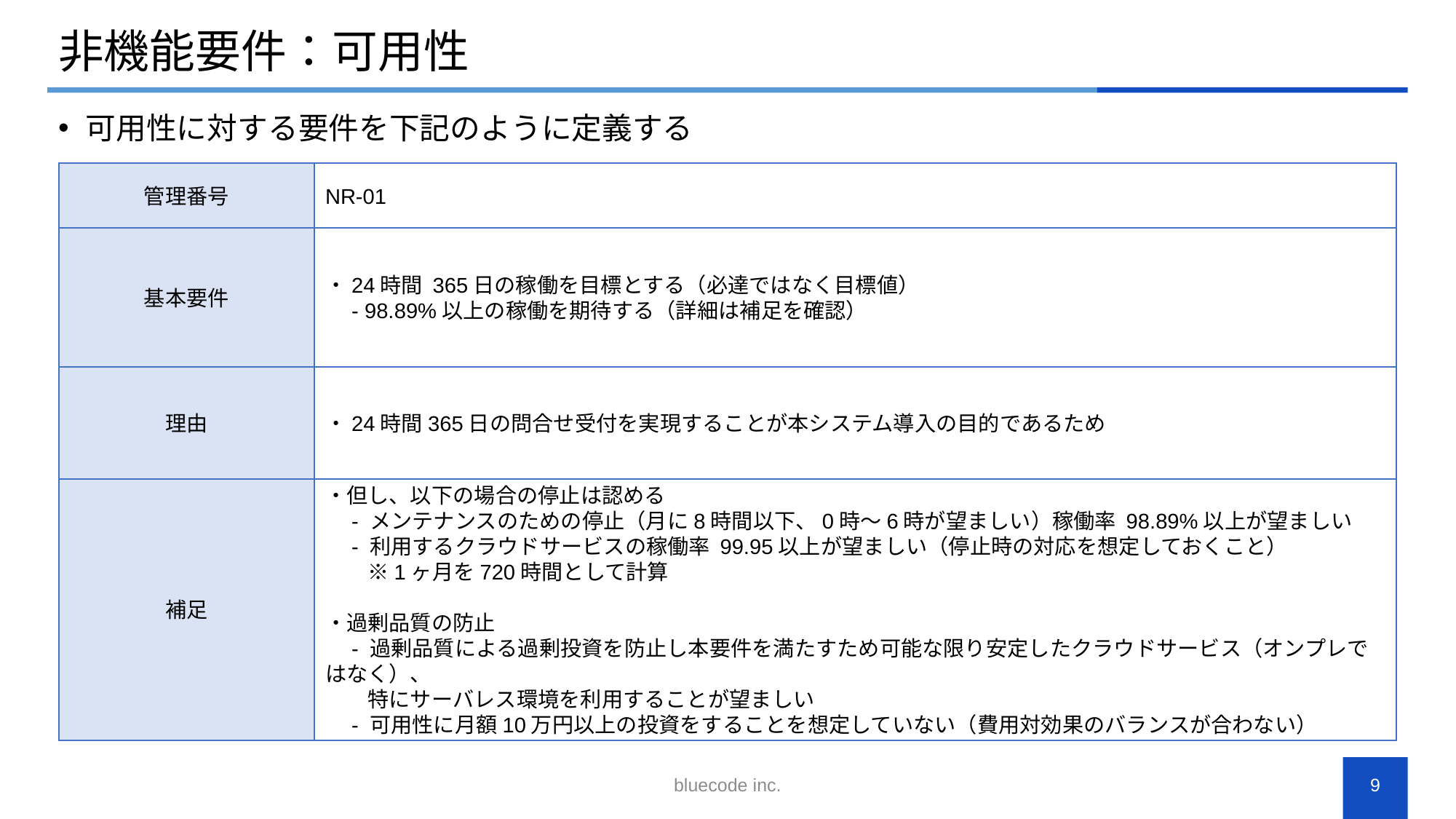

# 非機能要件：可用性
可用性に対する要件を下記のように定義する
管理番号
NR-01
基本要件
・24時間 365日の稼働を目標とする（必達ではなく目標値）
　- 98.89%以上の稼働を期待する（詳細は補足を確認）
理由
・24時間365日の問合せ受付を実現することが本システム導入の目的であるため
補足
・但し、以下の場合の停止は認める
　- メンテナンスのための停止（月に8時間以下、0時〜6時が望ましい）稼働率 98.89%以上が望ましい
　- 利用するクラウドサービスの稼働率 99.95以上が望ましい（停止時の対応を想定しておくこと）
　　※1ヶ月を720時間として計算

・過剰品質の防止
　- 過剰品質による過剰投資を防止し本要件を満たすため可能な限り安定したクラウドサービス（オンプレではなく）、
　　特にサーバレス環境を利用することが望ましい
　- 可用性に月額10万円以上の投資をすることを想定していない（費用対効果のバランスが合わない）
bluecode inc.
9